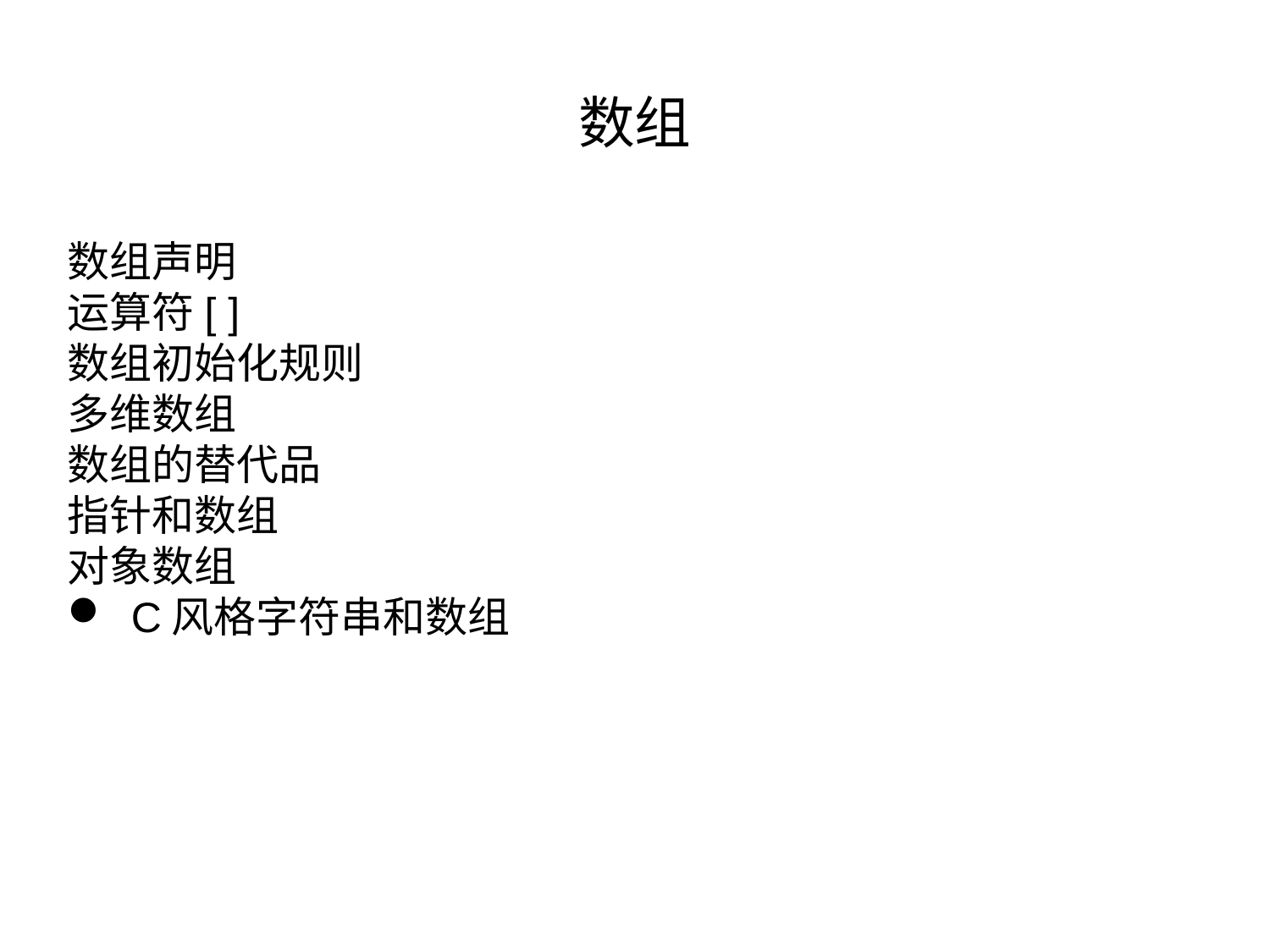

数组
数组声明
运算符[ ]
数组初始化规则
多维数组
数组的替代品
指针和数组
对象数组
C风格字符串和数组